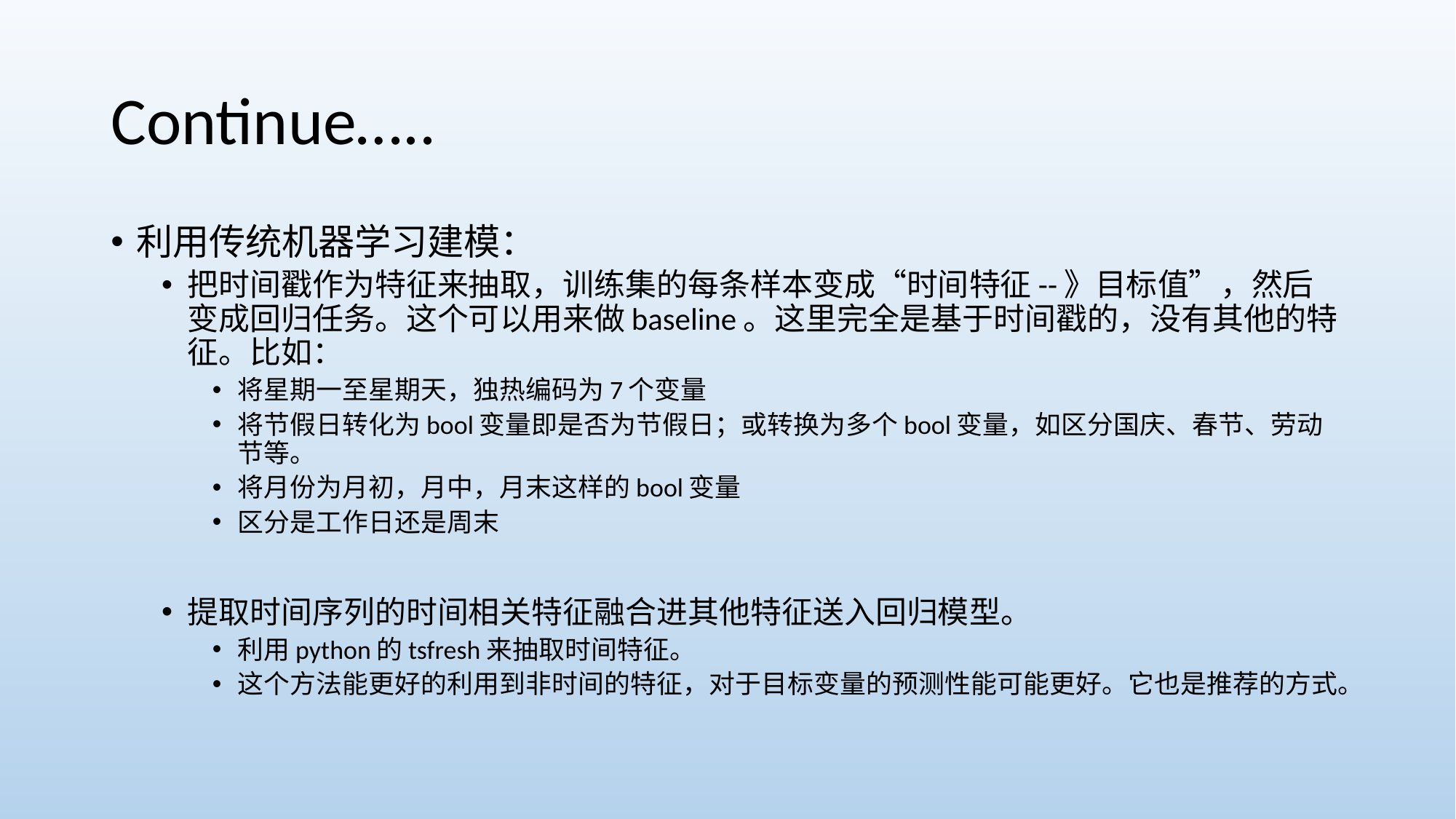

# Continue…..
利用传统机器学习建模：
把时间戳作为特征来抽取，训练集的每条样本变成“时间特征--》目标值”，然后变成回归任务。这个可以用来做baseline。这里完全是基于时间戳的，没有其他的特征。比如：
将星期一至星期天，独热编码为7个变量
将节假日转化为bool变量即是否为节假日；或转换为多个bool变量，如区分国庆、春节、劳动节等。
将月份为月初，月中，月末这样的bool变量
区分是工作日还是周末

提取时间序列的时间相关特征融合进其他特征送入回归模型。
利用python的tsfresh来抽取时间特征。
这个方法能更好的利用到非时间的特征，对于目标变量的预测性能可能更好。它也是推荐的方式。